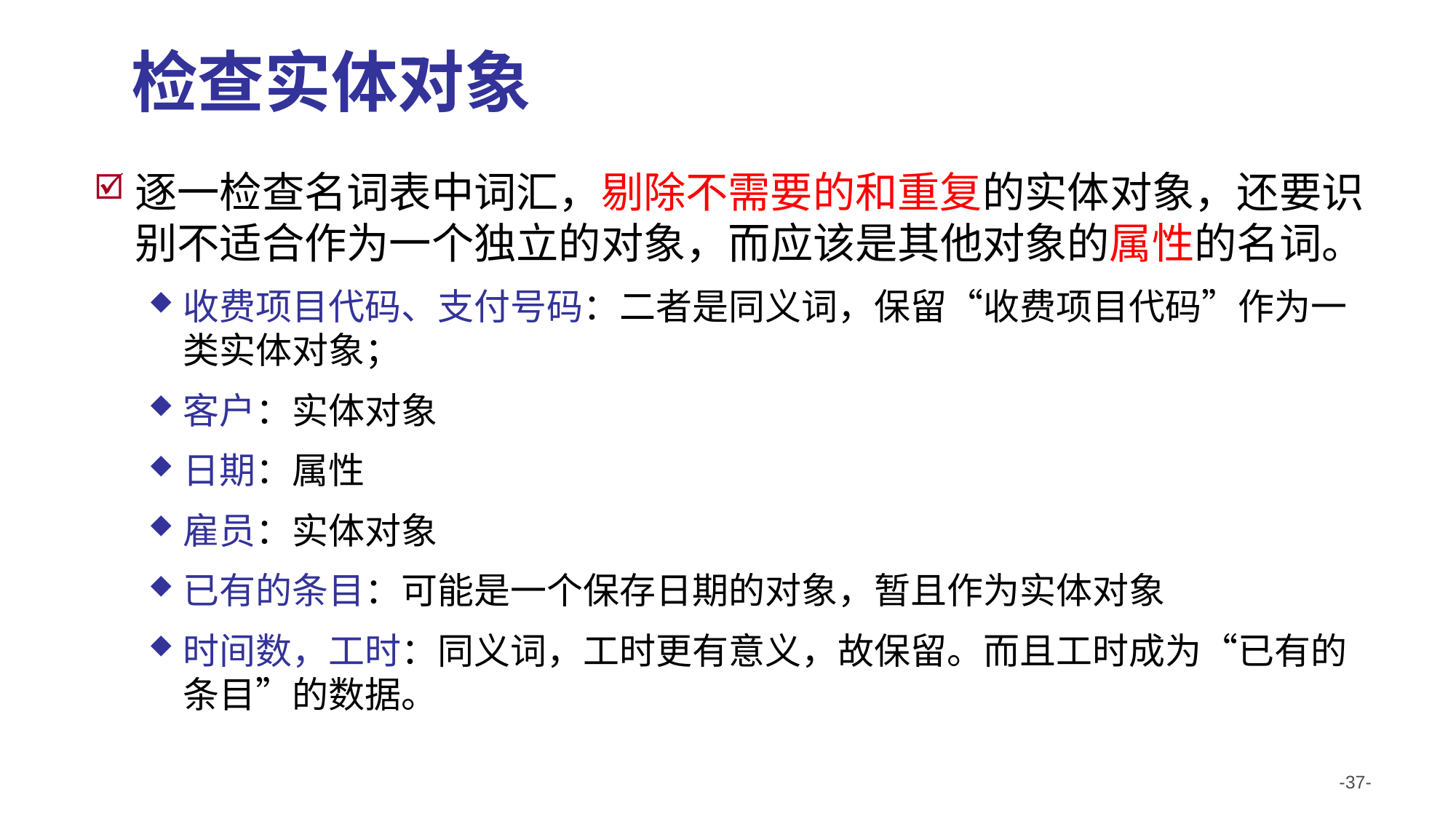

# 检查实体对象
逐一检查名词表中词汇，剔除不需要的和重复的实体对象，还要识别不适合作为一个独立的对象，而应该是其他对象的属性的名词。
收费项目代码、支付号码：二者是同义词，保留“收费项目代码”作为一类实体对象；
客户：实体对象
日期：属性
雇员：实体对象
已有的条目：可能是一个保存日期的对象，暂且作为实体对象
时间数，工时：同义词，工时更有意义，故保留。而且工时成为“已有的条目”的数据。
-37-